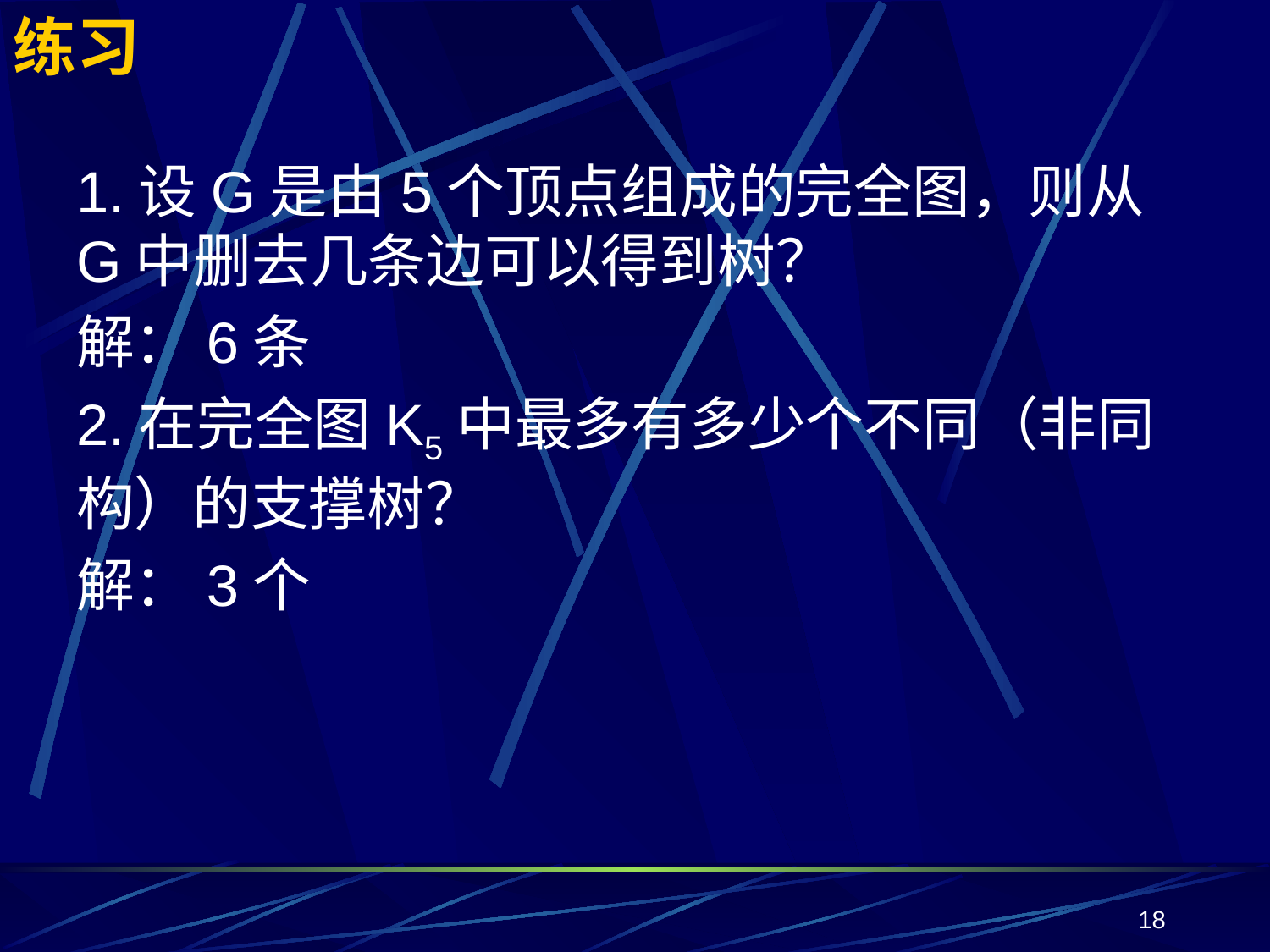

# 练习
1.设G是由5个顶点组成的完全图，则从G中删去几条边可以得到树？
解：6条
2.在完全图K5中最多有多少个不同（非同构）的支撑树？
解：3个

18